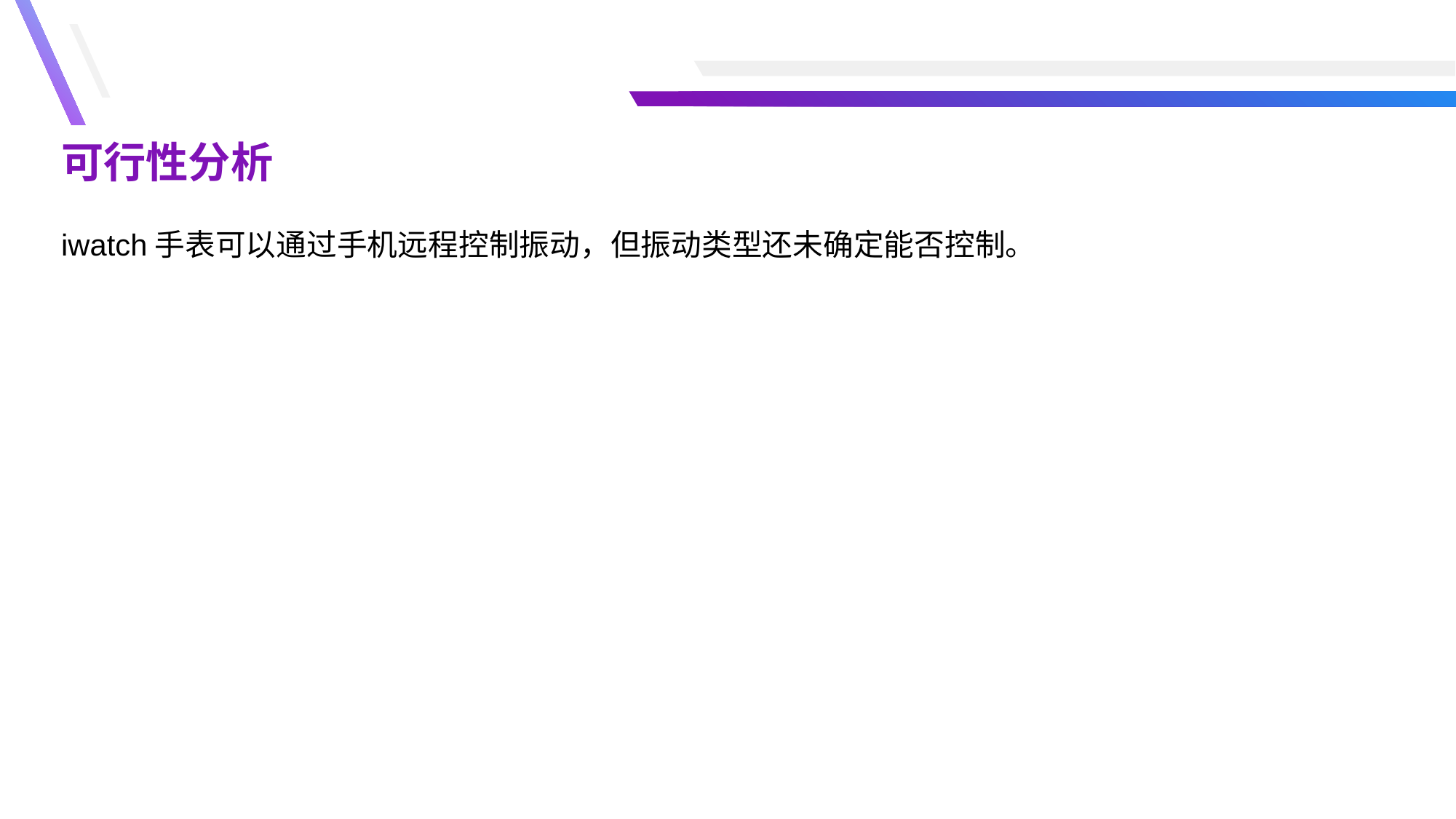

可行性分析
iwatch手表可以通过手机远程控制振动，但振动类型还未确定能否控制。